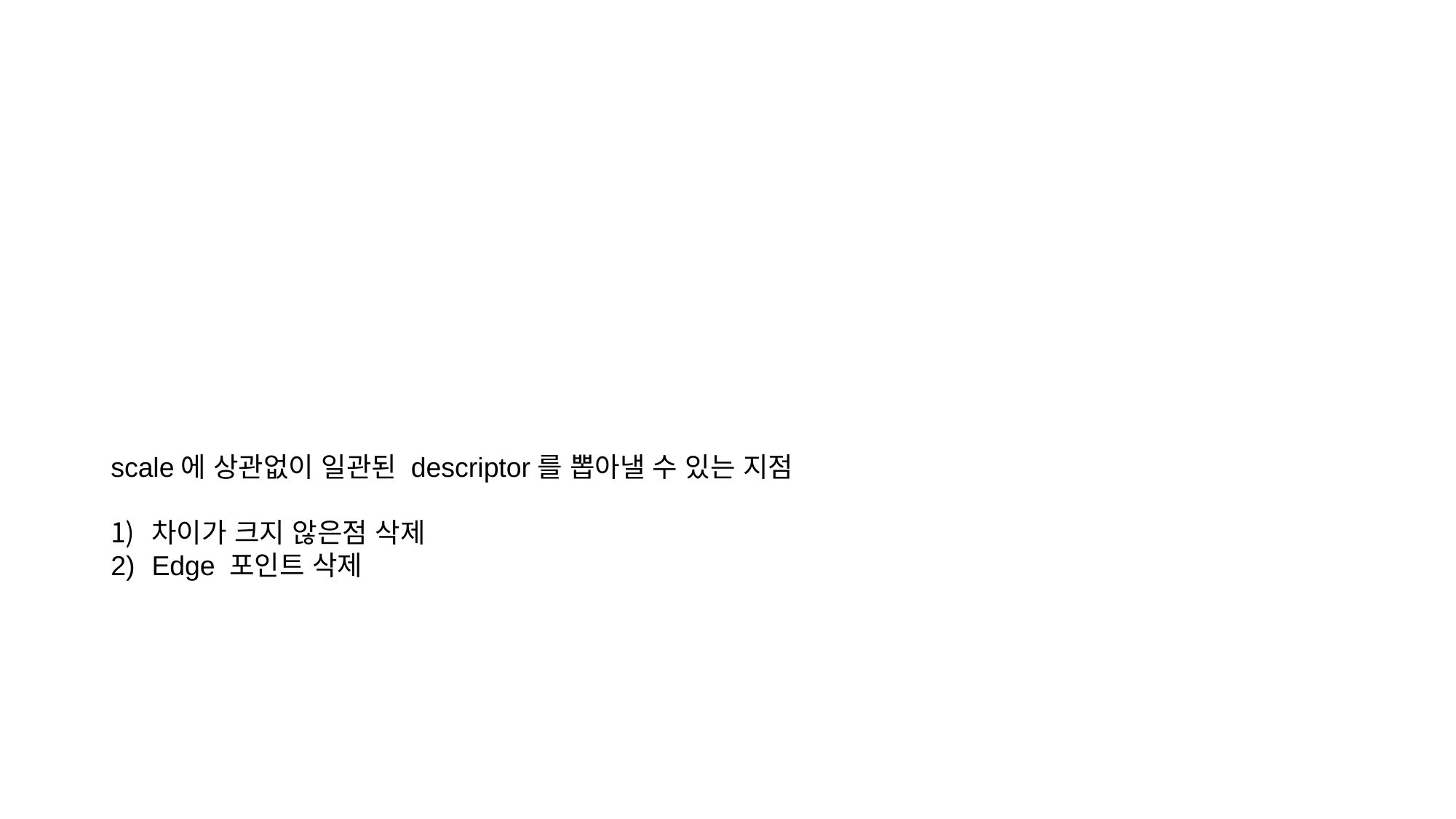

#

scale에 상관없이 일관된 descriptor를 뽑아낼 수 있는 지점

차이가 크지 않은점 삭제
Edge 포인트 삭제